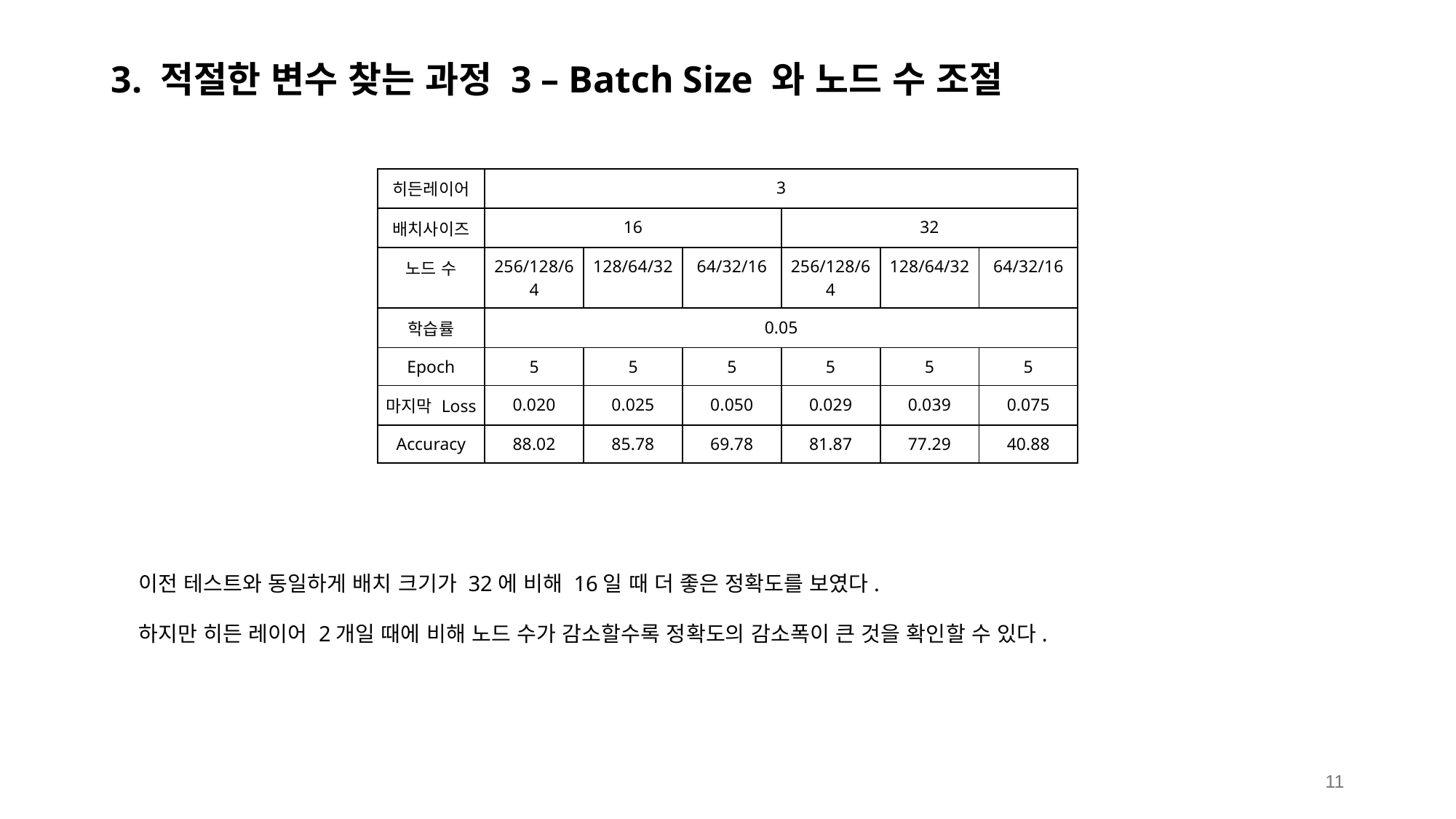

# 3. 적절한 변수 찾는 과정 3 – Batch Size 와 노드 수 조절
| 히든레이어 | 3 |  |  |  |  |  |
| --- | --- | --- | --- | --- | --- | --- |
| 배치사이즈 | 16 |  |  | 32 |  |  |
| 노드 수 | 256/128/64 | 128/64/32 | 64/32/16 | 256/128/64 | 128/64/32 | 64/32/16 |
| 학습률 | 0.05 |  |  |  |  |  |
| Epoch | 5 | 5 | 5 | 5 | 5 | 5 |
| 마지막 Loss | 0.020 | 0.025 | 0.050 | 0.029 | 0.039 | 0.075 |
| Accuracy | 88.02 | 85.78 | 69.78 | 81.87 | 77.29 | 40.88 |
이전 테스트와 동일하게 배치 크기가 32에 비해 16일 때 더 좋은 정확도를 보였다.

하지만 히든 레이어 2개일 때에 비해 노드 수가 감소할수록 정확도의 감소폭이 큰 것을 확인할 수 있다.
11